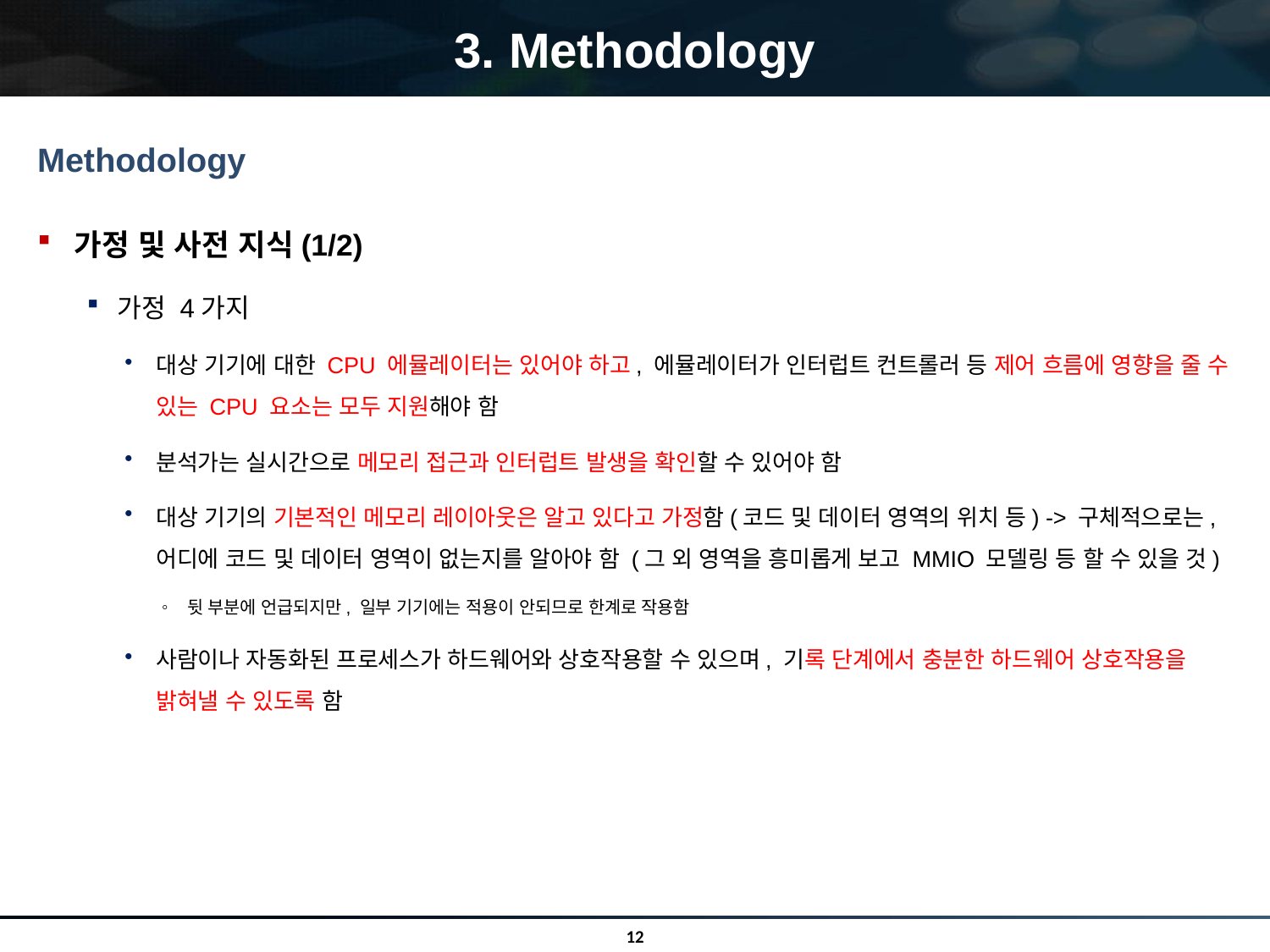

# 3. Methodology
Methodology
가정 및 사전 지식(1/2)
가정 4가지
대상 기기에 대한 CPU 에뮬레이터는 있어야 하고, 에뮬레이터가 인터럽트 컨트롤러 등 제어 흐름에 영향을 줄 수 있는 CPU 요소는 모두 지원해야 함
분석가는 실시간으로 메모리 접근과 인터럽트 발생을 확인할 수 있어야 함
대상 기기의 기본적인 메모리 레이아웃은 알고 있다고 가정함(코드 및 데이터 영역의 위치 등) -> 구체적으로는, 어디에 코드 및 데이터 영역이 없는지를 알아야 함 (그 외 영역을 흥미롭게 보고 MMIO 모델링 등 할 수 있을 것)
뒷 부분에 언급되지만, 일부 기기에는 적용이 안되므로 한계로 작용함
사람이나 자동화된 프로세스가 하드웨어와 상호작용할 수 있으며, 기록 단계에서 충분한 하드웨어 상호작용을 밝혀낼 수 있도록 함